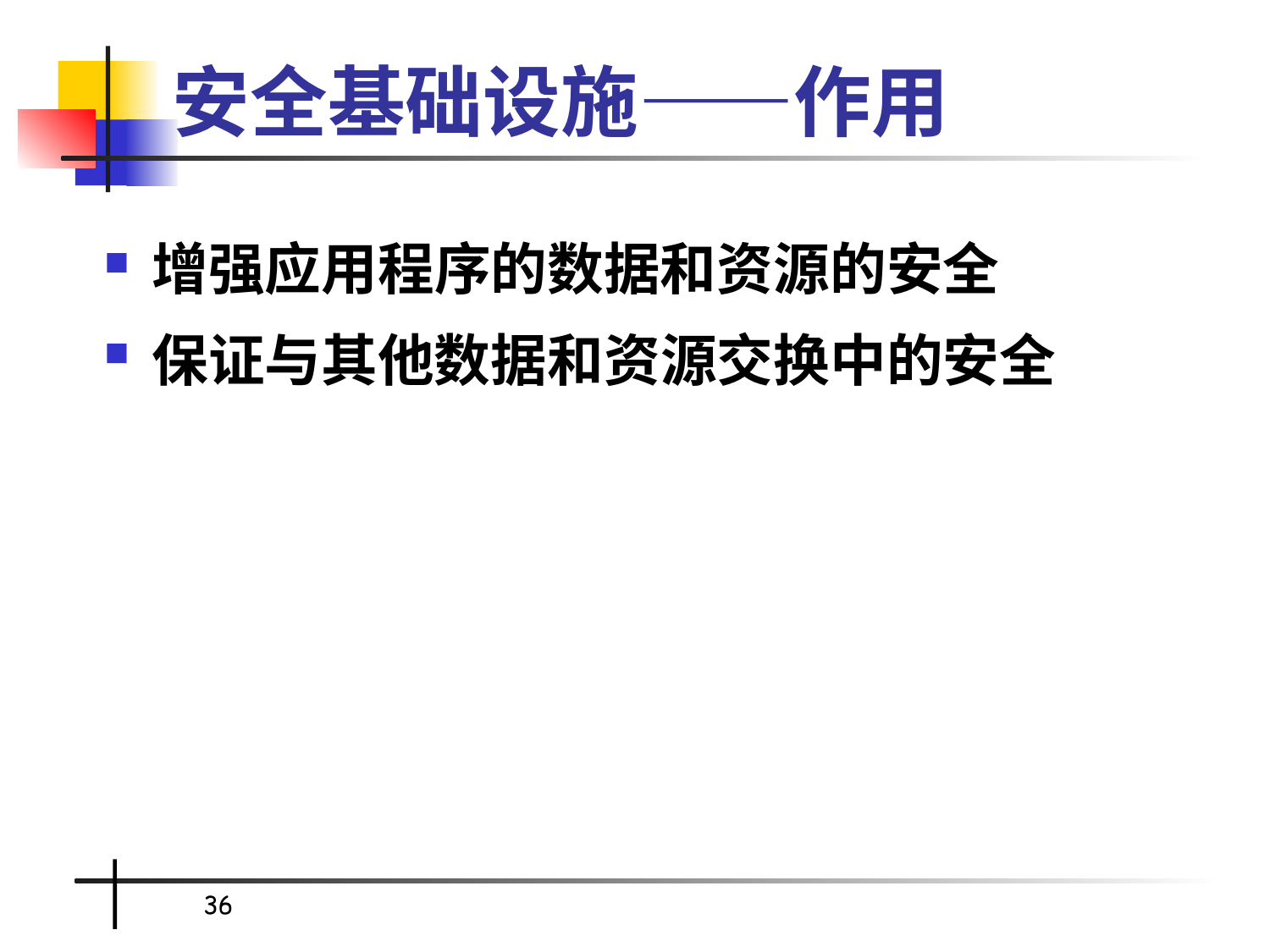

# 安全基础设施——作用
增强应用程序的数据和资源的安全
保证与其他数据和资源交换中的安全
36